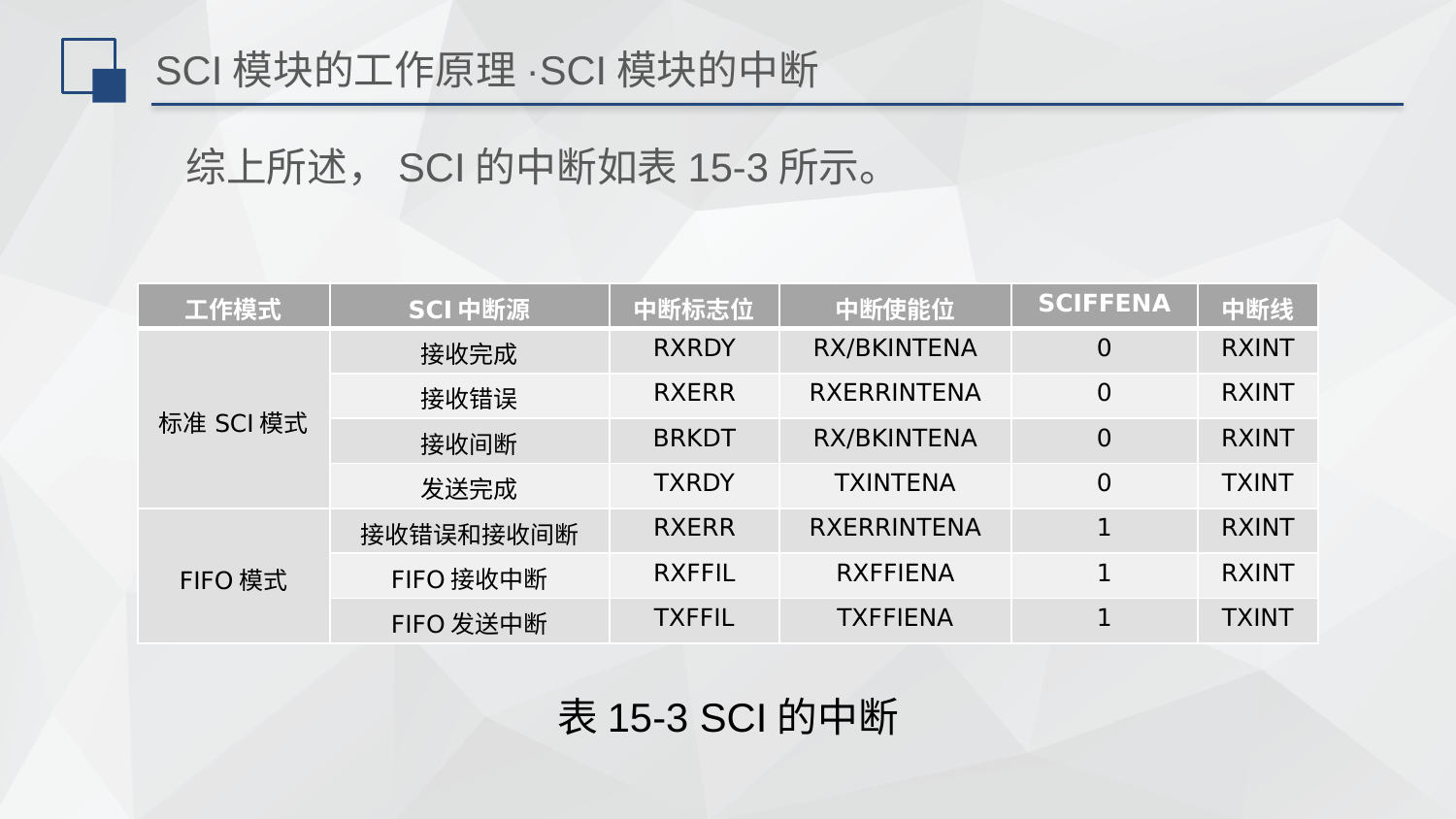

# SCI模块的工作原理·SCI模块的中断
综上所述，SCI的中断如表15-3所示。
| 工作模式 | SCI中断源 | 中断标志位 | 中断使能位 | SCIFFENA | 中断线 |
| --- | --- | --- | --- | --- | --- |
| 标准SCI模式 | 接收完成 | RXRDY | RX/BKINTENA | 0 | RXINT |
|  | 接收错误 | RXERR | RXERRINTENA | 0 | RXINT |
|  | 接收间断 | BRKDT | RX/BKINTENA | 0 | RXINT |
|  | 发送完成 | TXRDY | TXINTENA | 0 | TXINT |
| FIFO模式 | 接收错误和接收间断 | RXERR | RXERRINTENA | 1 | RXINT |
|  | FIFO接收中断 | RXFFIL | RXFFIENA | 1 | RXINT |
|  | FIFO发送中断 | TXFFIL | TXFFIENA | 1 | TXINT |
表15-3 SCI的中断